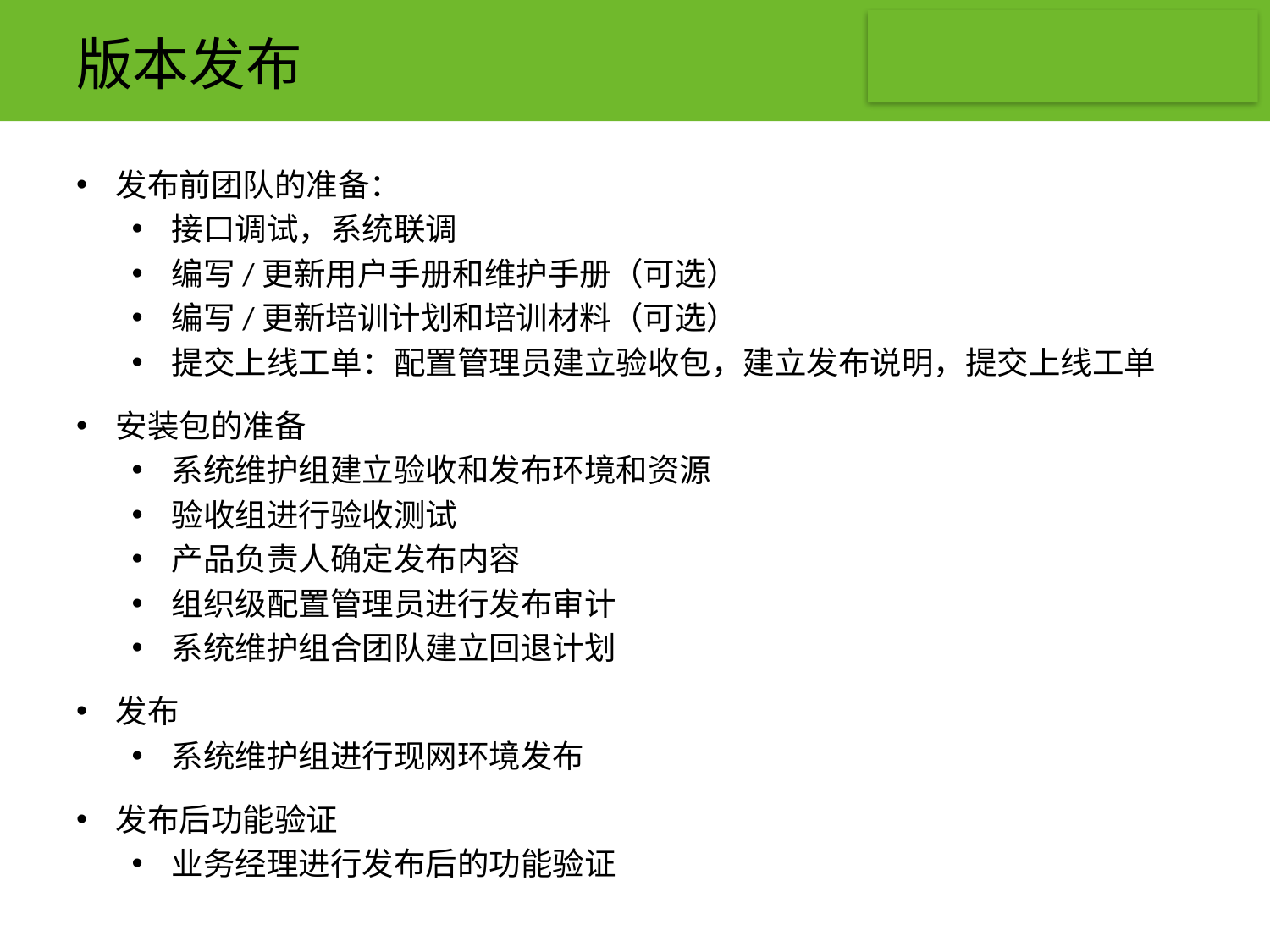

# 版本发布
发布前团队的准备：
接口调试，系统联调
编写/更新用户手册和维护手册（可选）
编写/更新培训计划和培训材料（可选）
提交上线工单：配置管理员建立验收包，建立发布说明，提交上线工单
安装包的准备
系统维护组建立验收和发布环境和资源
验收组进行验收测试
产品负责人确定发布内容
组织级配置管理员进行发布审计
系统维护组合团队建立回退计划
发布
系统维护组进行现网环境发布
发布后功能验证
业务经理进行发布后的功能验证